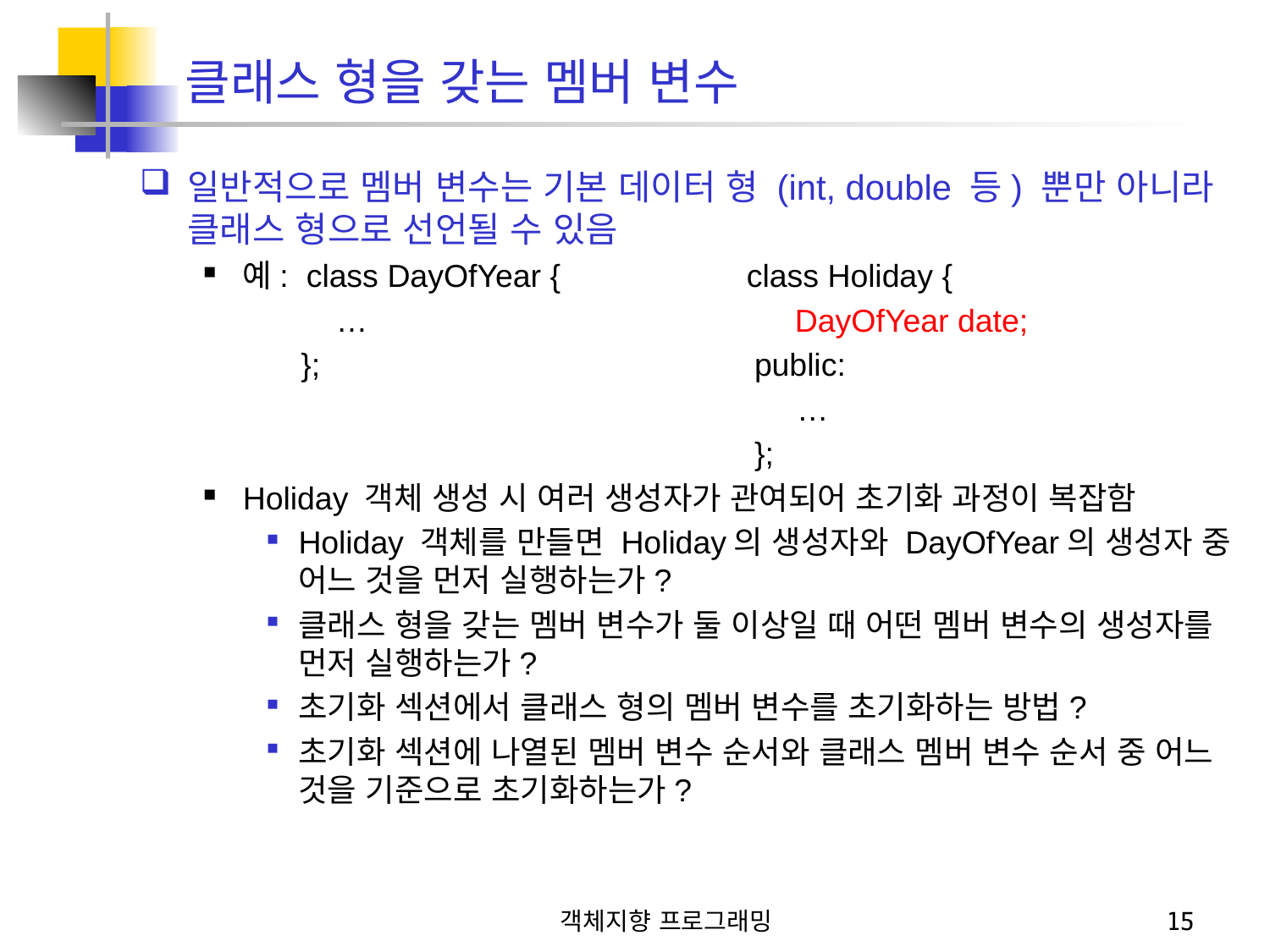

클래스 형을 갖는 멤버 변수
일반적으로 멤버 변수는 기본 데이터 형 (int, double 등) 뿐만 아니라 클래스 형으로 선언될 수 있음
예:  class DayOfYear {                     class Holiday {
               …                                                DayOfYear date;
           };                                                 public:
                                                                   …
                                                              };
Holiday 객체 생성 시 여러 생성자가 관여되어 초기화 과정이 복잡함
Holiday 객체를 만들면 Holiday의 생성자와 DayOfYear의 생성자 중 어느 것을 먼저 실행하는가?
클래스 형을 갖는 멤버 변수가 둘 이상일 때 어떤 멤버 변수의 생성자를 먼저 실행하는가?
초기화 섹션에서 클래스 형의 멤버 변수를 초기화하는 방법?
초기화 섹션에 나열된 멤버 변수 순서와 클래스 멤버 변수 순서 중 어느 것을 기준으로 초기화하는가?

객체지향 프로그래밍
15